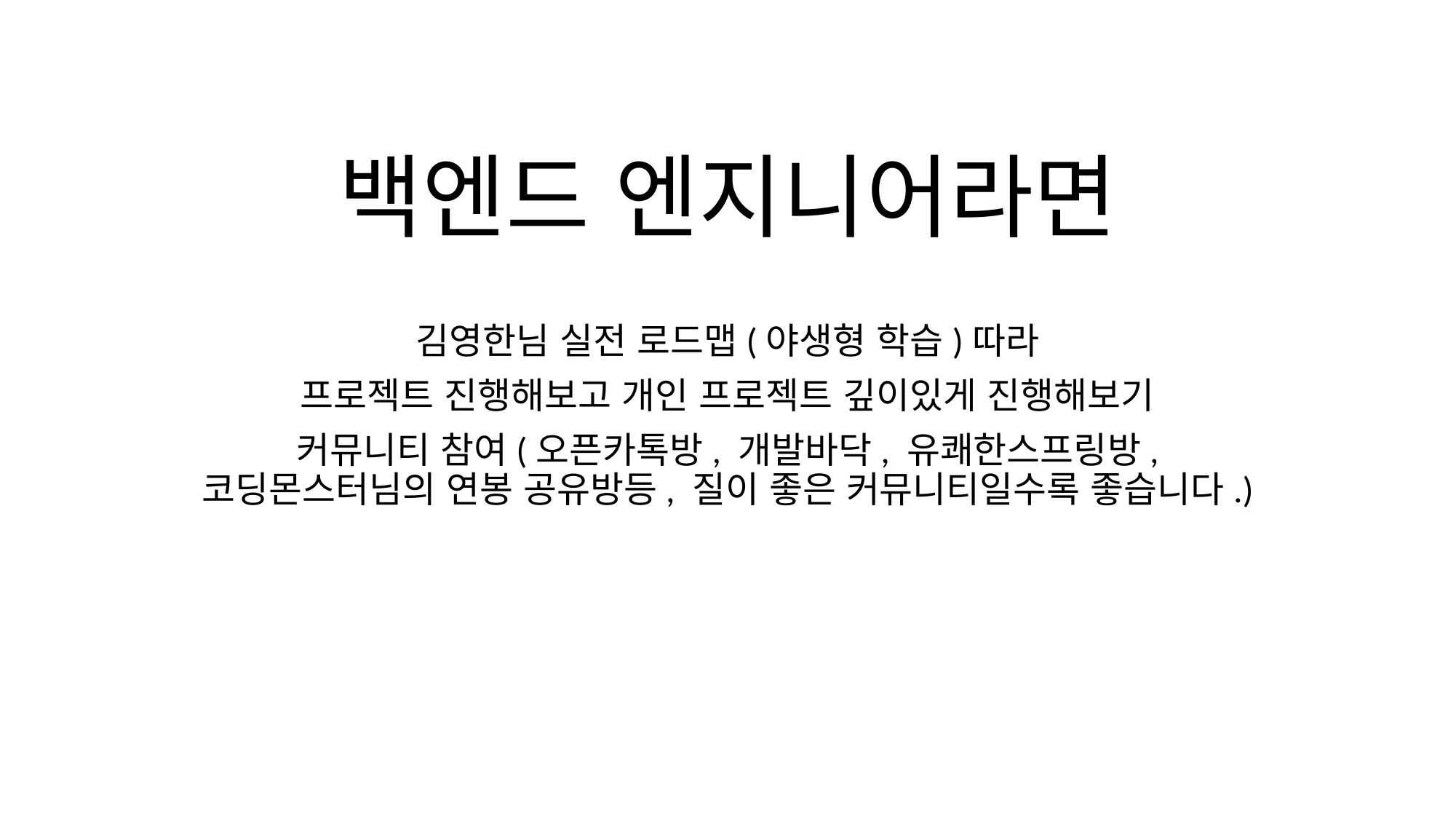

# 백엔드 엔지니어라면
김영한님 실전 로드맵(야생형 학습)따라
프로젝트 진행해보고 개인 프로젝트 깊이있게 진행해보기
커뮤니티 참여(오픈카톡방, 개발바닥, 유쾌한스프링방, 코딩몬스터님의 연봉 공유방등, 질이 좋은 커뮤니티일수록 좋습니다.)